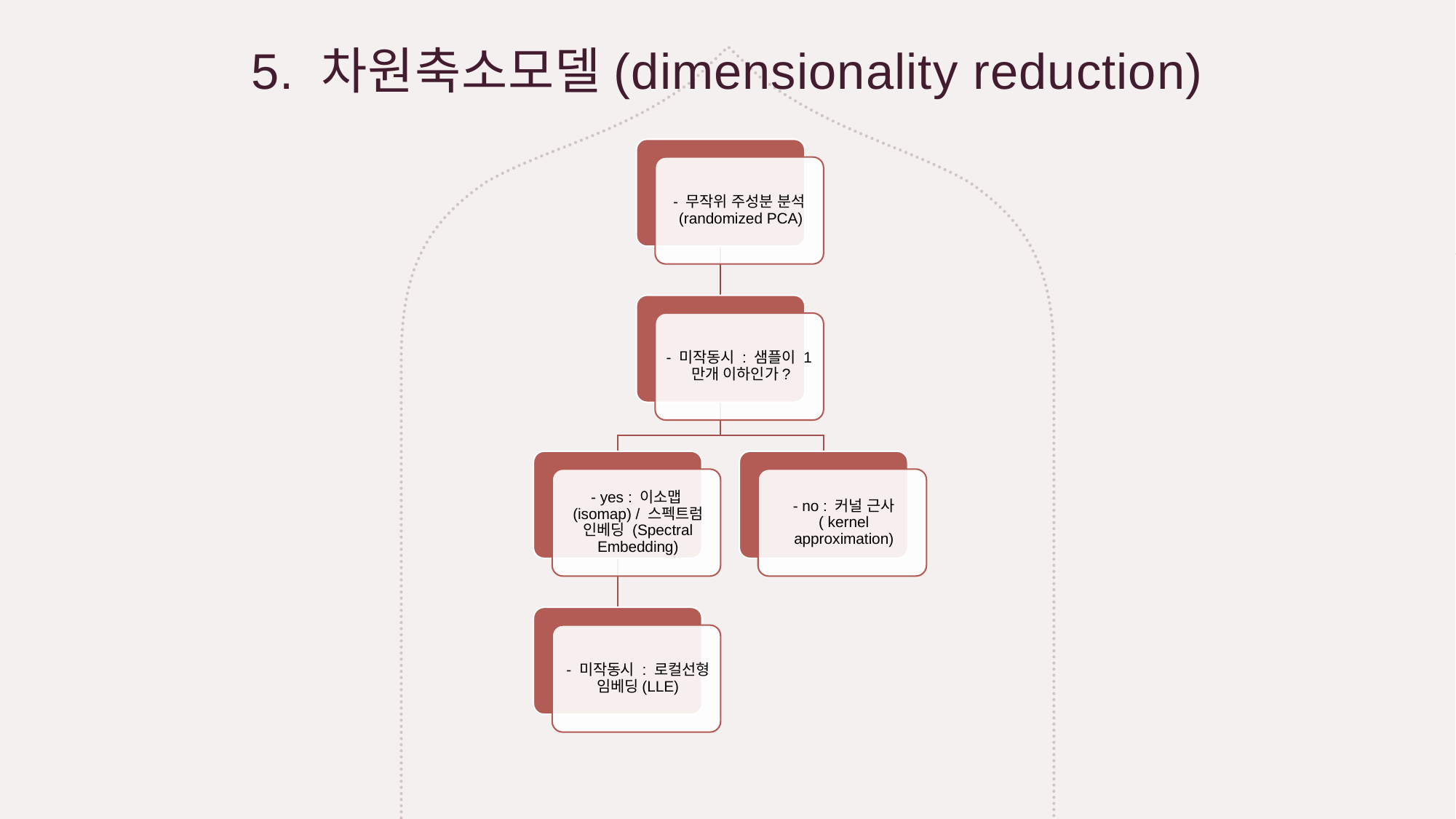

# 5. 차원축소모델(dimensionality reduction)

- 무작위 주성분 분석(randomized PCA)
- 미작동시 : 샘플이 1만개 이하인가?
- yes : 이소맵(isomap) / 스펙트럼 인베딩 (Spectral Embedding)
- 미작동시 : 로컬선형 임베딩(LLE)
- no : 커널 근사 ( kernel approximation)